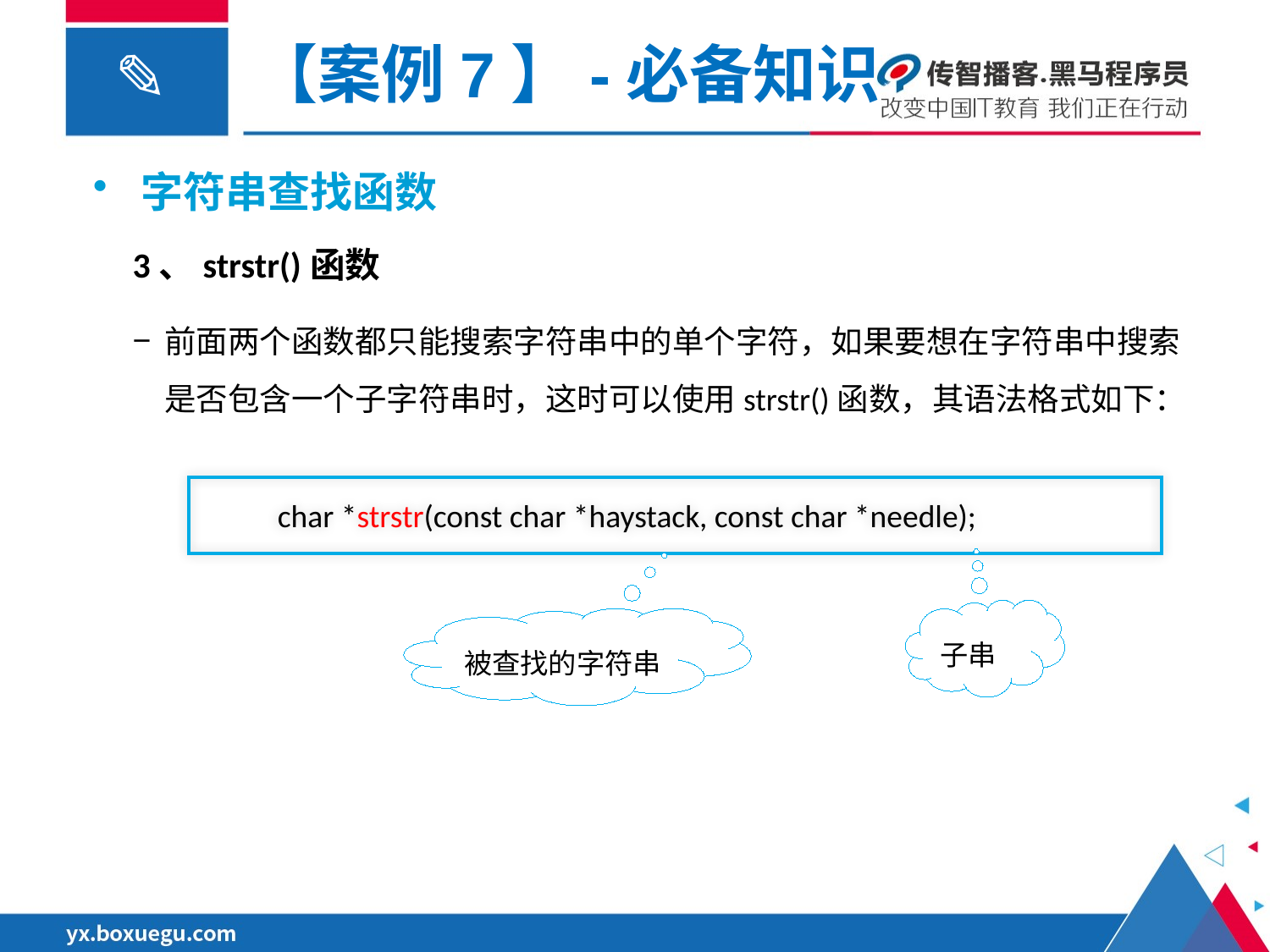

【案例7】-必备知识
字符串查找函数
3、strstr()函数
前面两个函数都只能搜索字符串中的单个字符，如果要想在字符串中搜索是否包含一个子字符串时，这时可以使用strstr()函数，其语法格式如下：

    char *strstr(const char *haystack, const char *needle);
子串
被查找的字符串